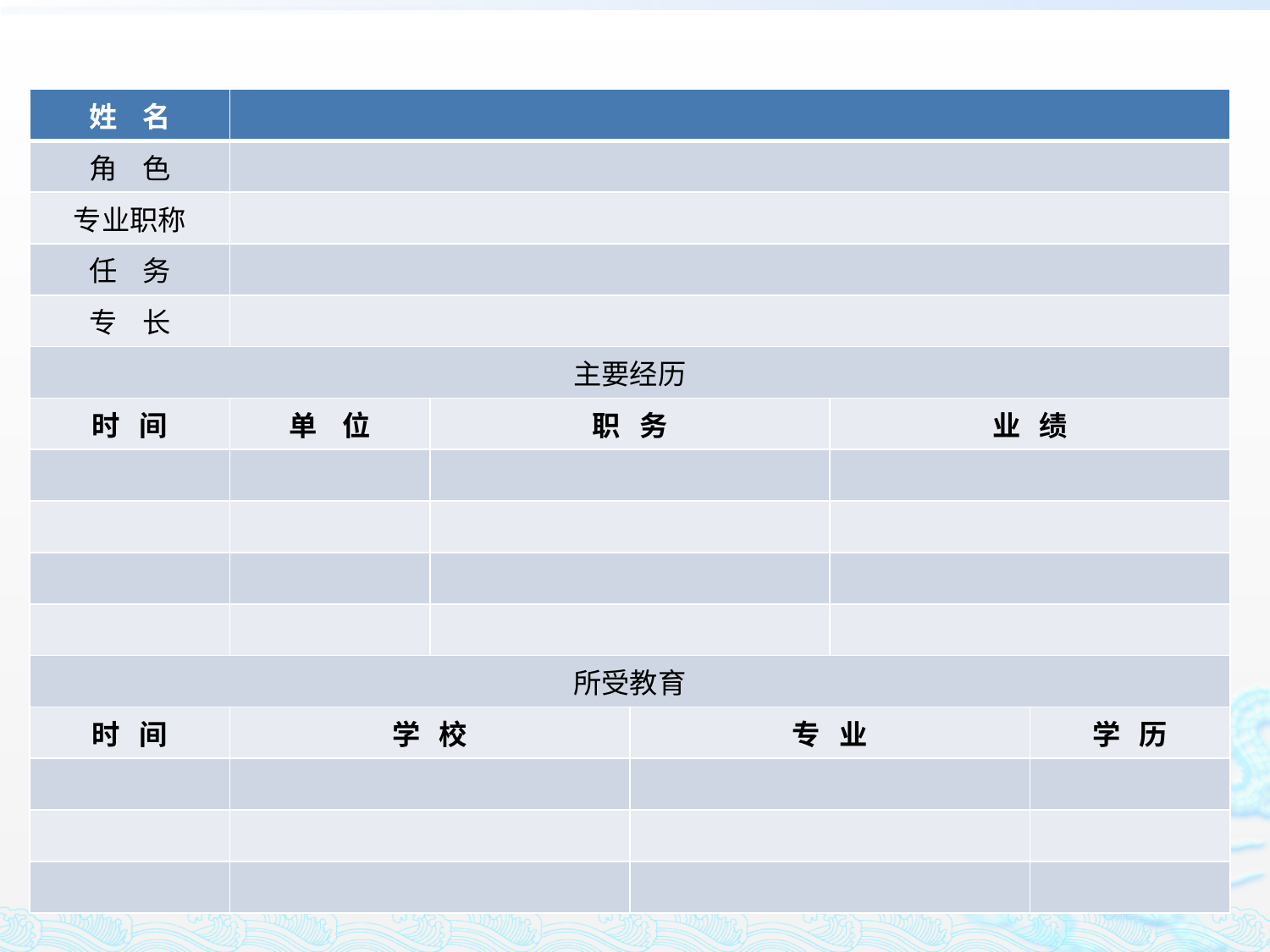

| 姓 名 |  |  |  |  |  |
| --- | --- | --- | --- | --- | --- |
| 角 色 |  |  |  |  |  |
| 专业职称 |  |  |  |  |  |
| 任 务 |  |  |  |  |  |
| 专 长 |  |  |  |  |  |
| 主要经历 |  |  |  |  |  |
| 时 间 | 单 位 | 职 务 |  | 业 绩 |  |
|  |  |  |  |  |  |
|  |  |  |  |  |  |
|  |  |  |  |  |  |
|  |  |  |  |  |  |
| 所受教育 |  |  |  |  |  |
| 时 间 | 学 校 |  | 专 业 |  | 学 历 |
|  |  |  |  |  |  |
|  |  |  |  |  |  |
|  |  |  |  |  |  |